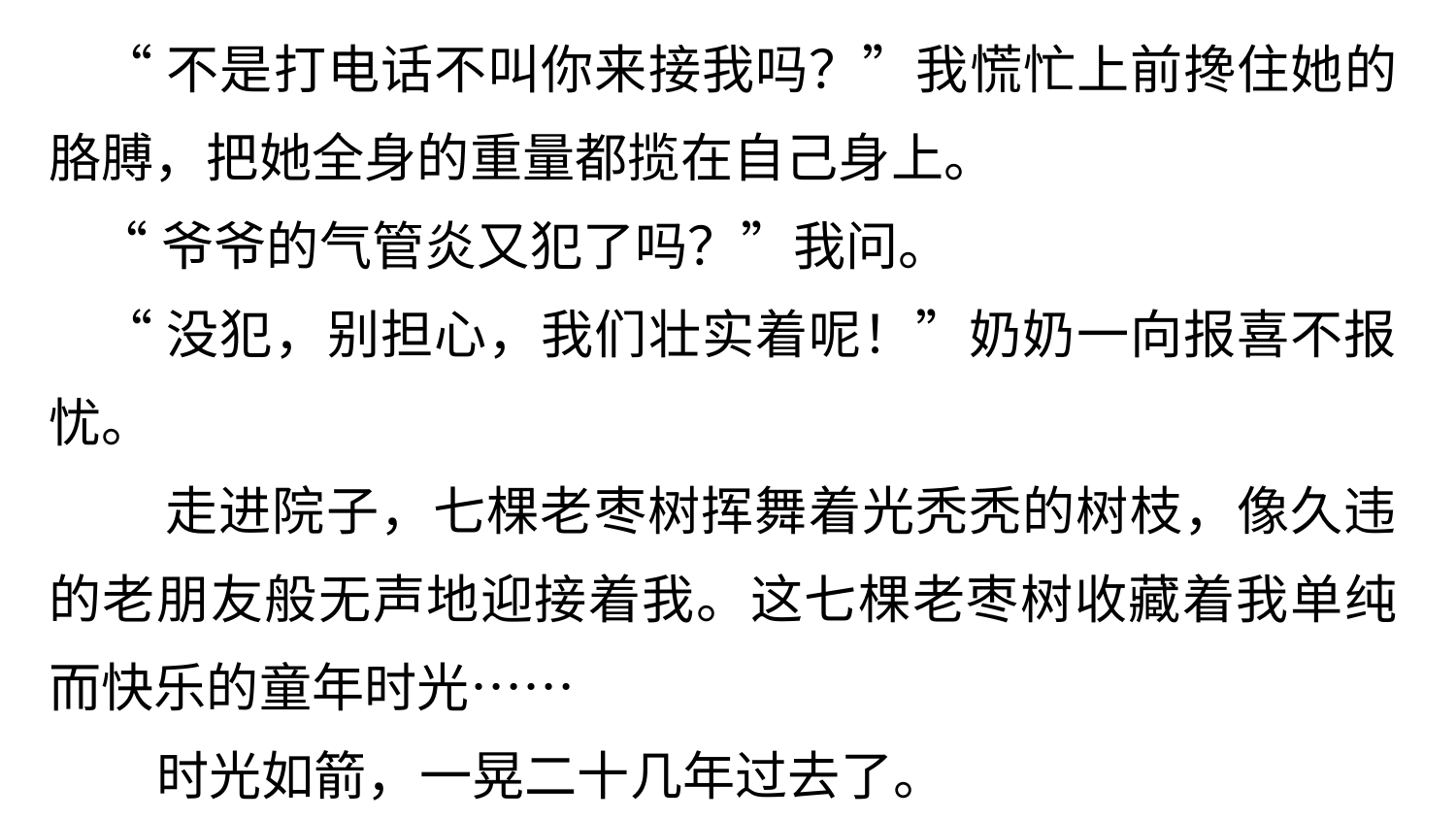

“不是打电话不叫你来接我吗？”我慌忙上前搀住她的胳膊，把她全身的重量都揽在自己身上。
    “爷爷的气管炎又犯了吗？”我问。
    “没犯，别担心，我们壮实着呢！”奶奶一向报喜不报忧。
        走进院子，七棵老枣树挥舞着光秃秃的树枝，像久违的老朋友般无声地迎接着我。这七棵老枣树收藏着我单纯而快乐的童年时光……
        时光如箭，一晃二十几年过去了。